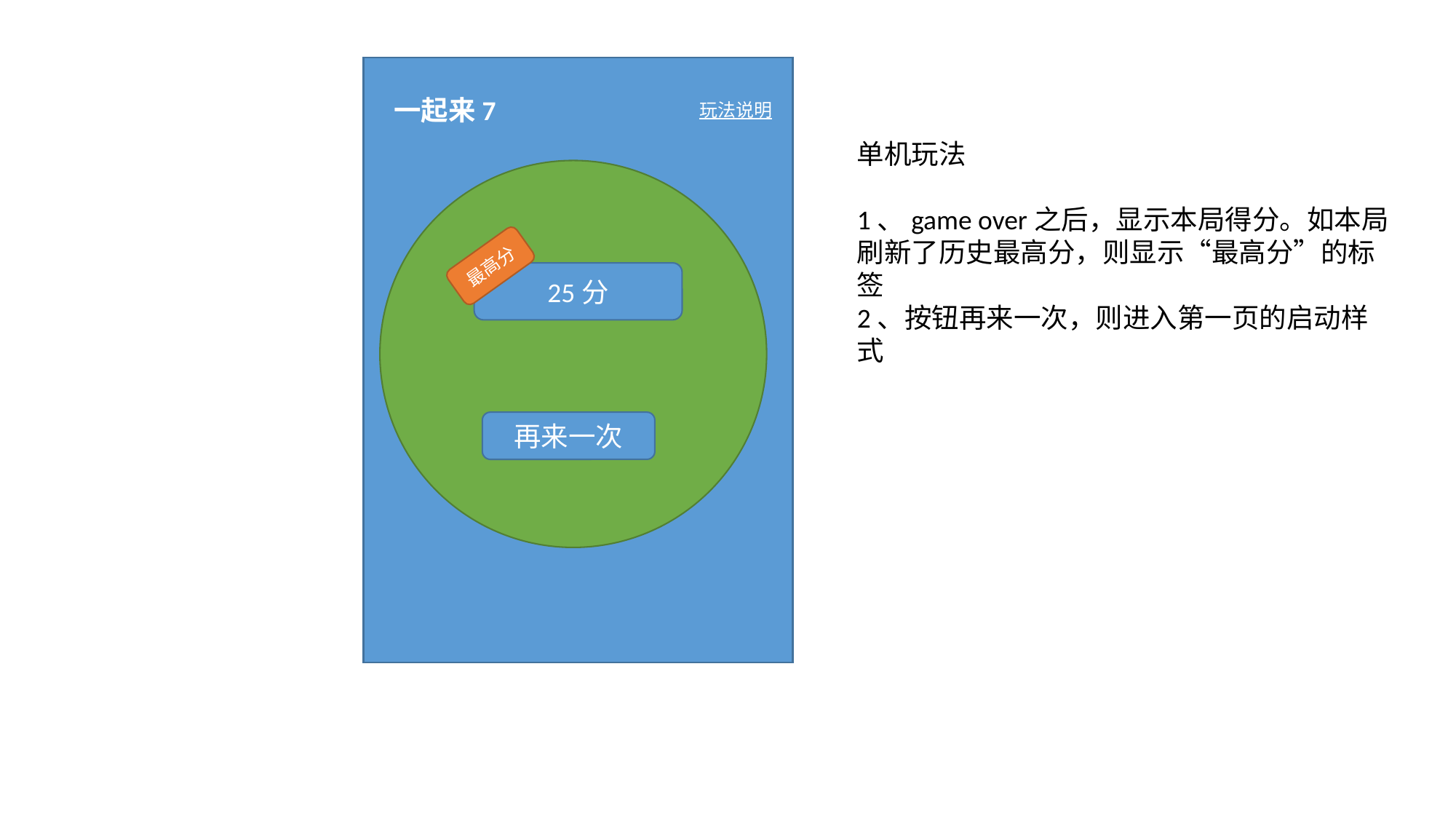

一起来7
玩法说明
单机玩法

1、game over之后，显示本局得分。如本局刷新了历史最高分，则显示“最高分”的标签
2、按钮再来一次，则进入第一页的启动样式

最高分
25分
再来一次